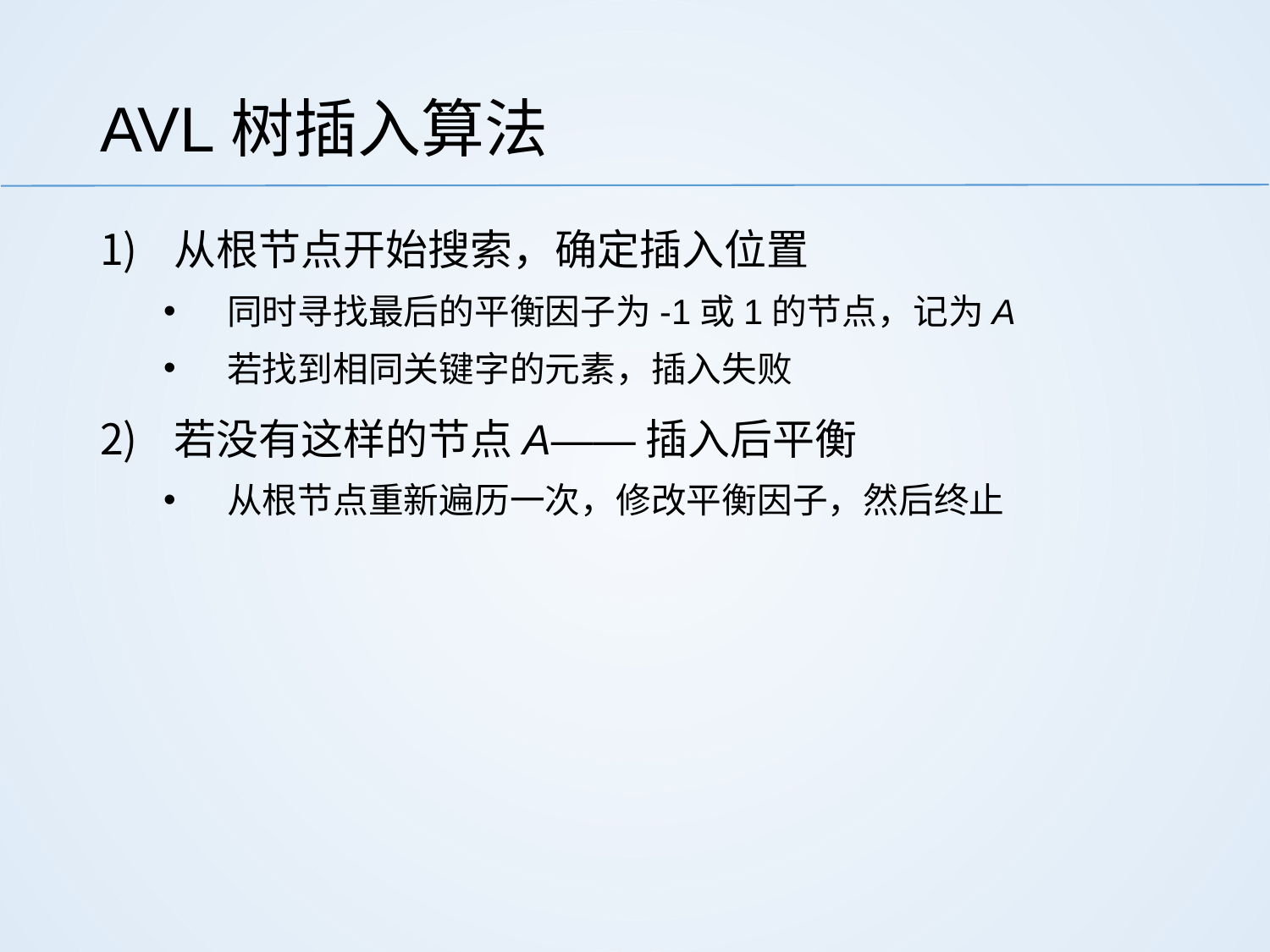

# AVL树插入算法
从根节点开始搜索，确定插入位置
同时寻找最后的平衡因子为-1或1的节点，记为A
若找到相同关键字的元素，插入失败
若没有这样的节点A——插入后平衡
从根节点重新遍历一次，修改平衡因子，然后终止
62